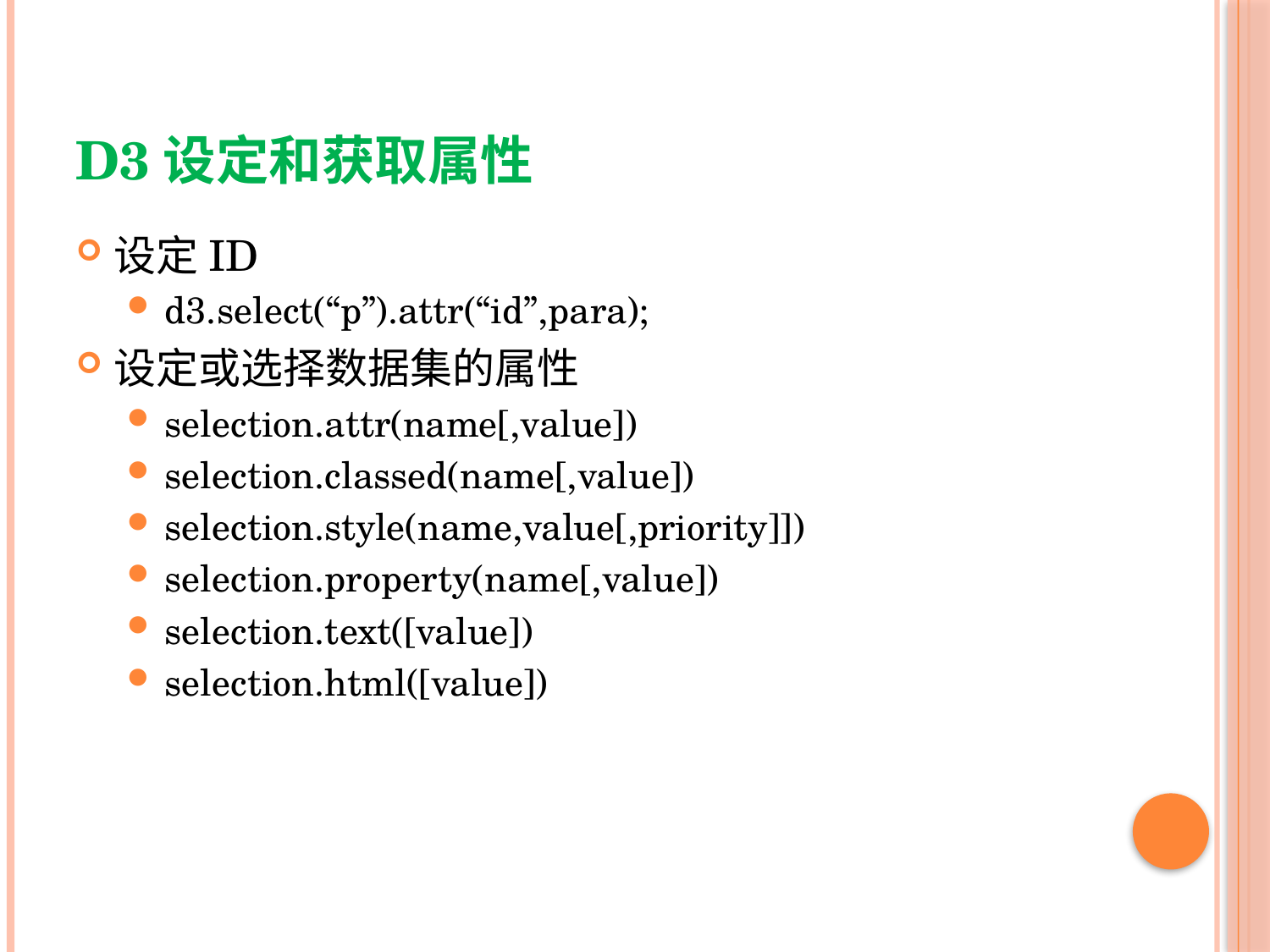

# D3设定和获取属性
设定ID
d3.select(“p”).attr(“id”,para);
设定或选择数据集的属性
selection.attr(name[,value])
selection.classed(name[,value])
selection.style(name,value[,priority]])
selection.property(name[,value])
selection.text([value])
selection.html([value])